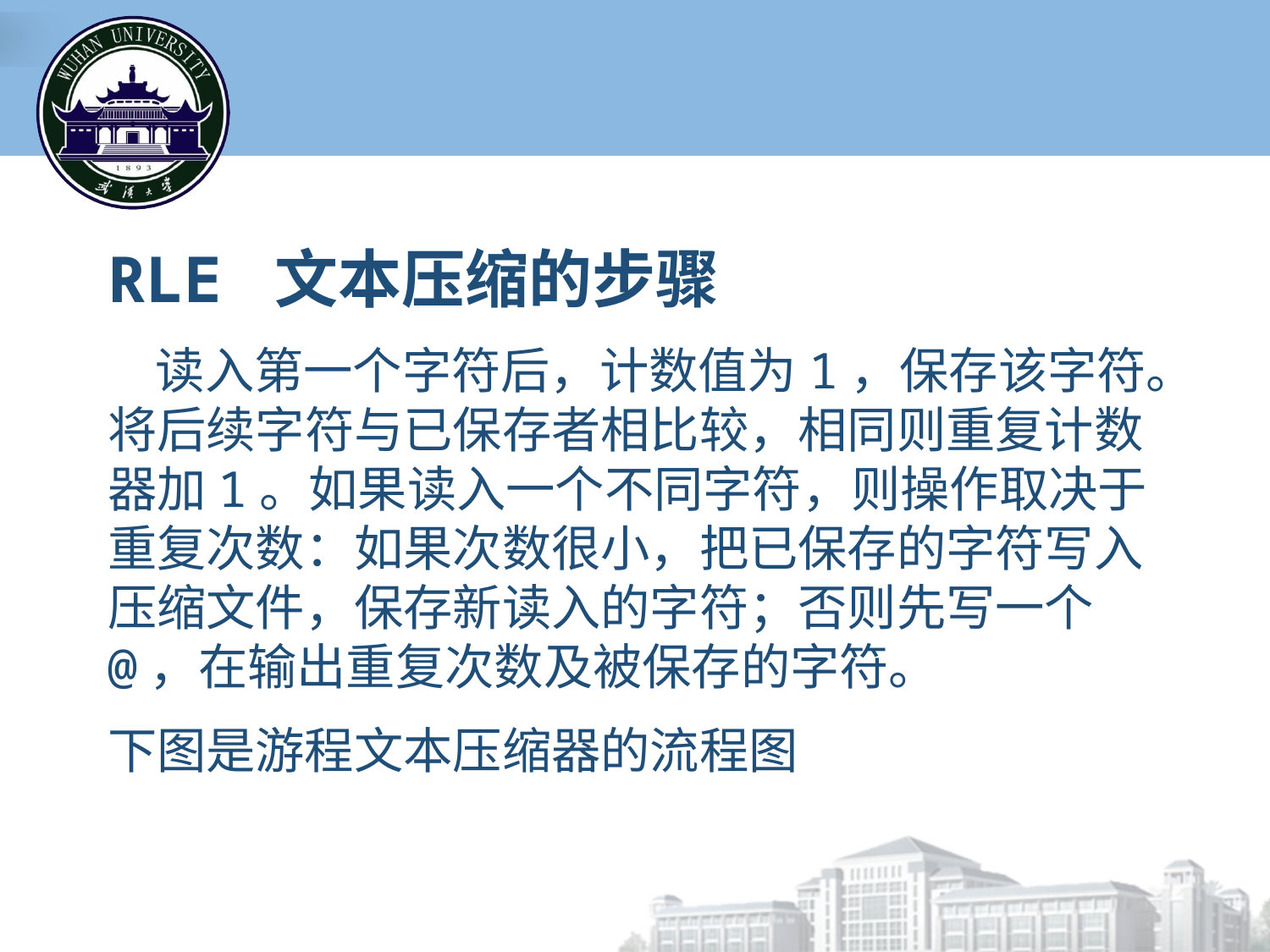

#

RLE 文本压缩的步骤
    读入第一个字符后，计数值为1，保存该字符。将后续字符与已保存者相比较，相同则重复计数器加1。如果读入一个不同字符，则操作取决于重复次数：如果次数很小，把已保存的字符写入压缩文件，保存新读入的字符；否则先写一个@，在输出重复次数及被保存的字符。
下图是游程文本压缩器的流程图